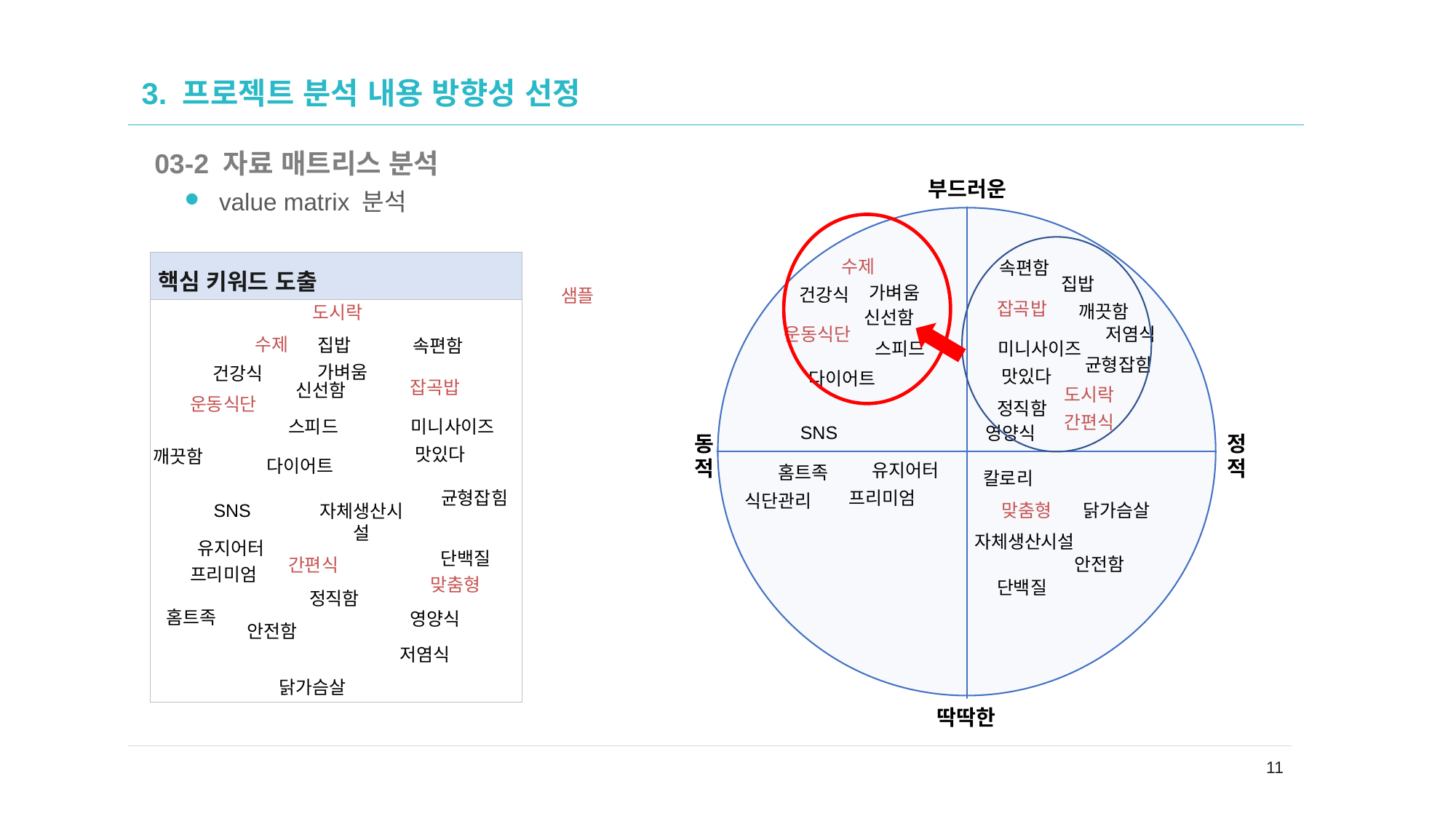

02
# 3. 프로젝트 분석 내용 방향성 선정
03-2 자료 매트리스 분석
value matrix 분석

수제
속편함
| 핵심 키워드 도출 |
| --- |
|  |
집밥
가벼움
건강식
샘플
잡곡밥
깨끗함
도시락
신선함
운동식단
저염식
수제
집밥
속편함
스피드
미니사이즈
균형잡힘
가벼움
건강식
맛있다
다이어트
잡곡밥
신선함
도시락
운동식단
정직함
간편식
스피드
미니사이즈
SNS
영양식
맛있다
깨끗함
다이어트
유지어터
홈트족
칼로리
균형잡힘
프리미엄
식단관리
SNS
닭가슴살
맞춤형
자체생산시설
자체생산시설
유지어터
단백질
안전함
간편식
프리미엄
맞춤형
단백질
정직함
홈트족
영양식
안전함
저염식
닭가슴살
11